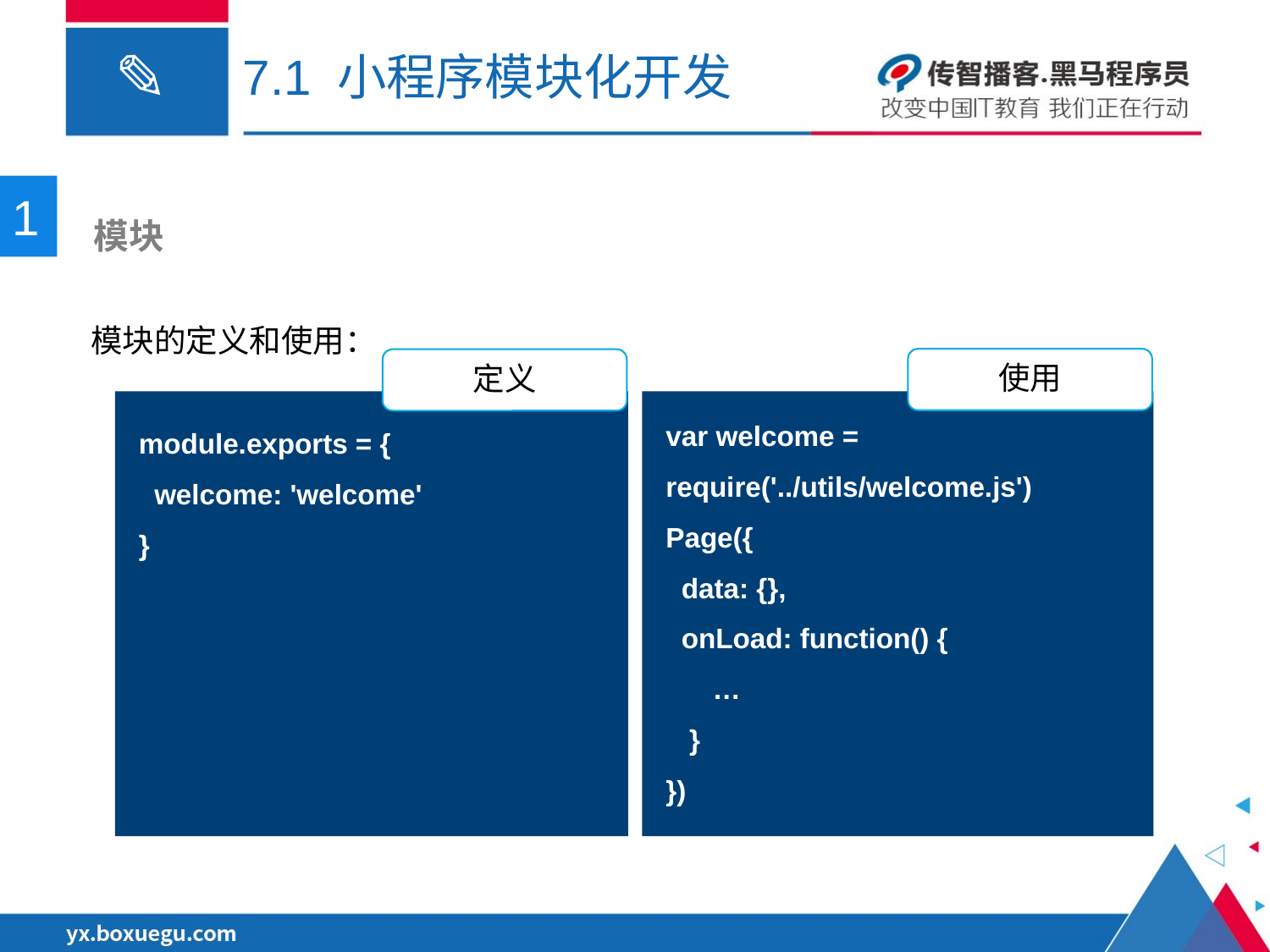

# 7.1 小程序模块化开发

1
  模块
模块的定义和使用：
使用
定义

module.exports = {
  welcome: 'welcome'
}

var welcome = require('../utils/welcome.js')
Page({
  data: {},
  onLoad: function() {
      …
   }
})